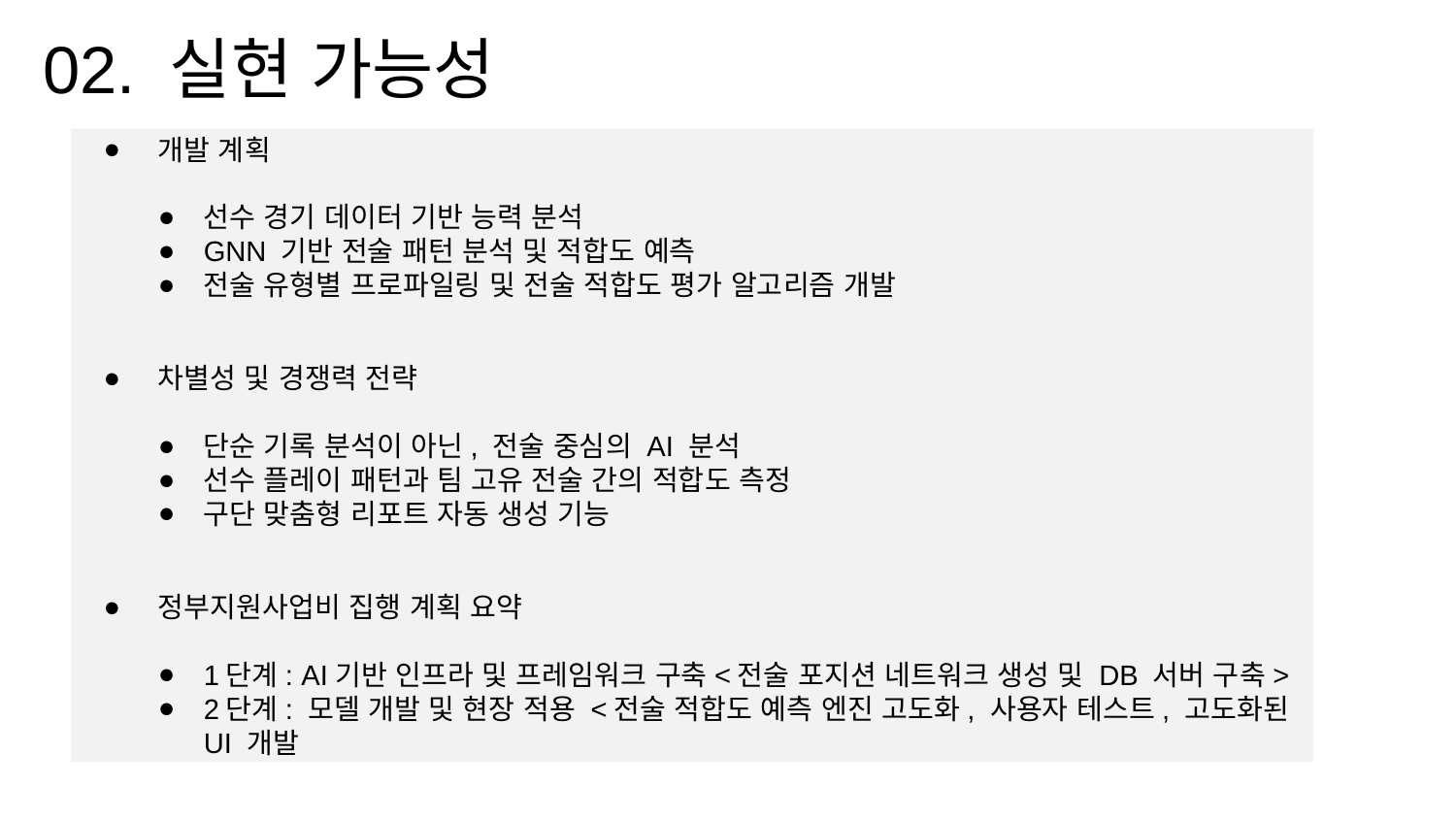

# 02. 실현 가능성
개발 계획

선수 경기 데이터 기반 능력 분석
GNN 기반 전술 패턴 분석 및 적합도 예측
전술 유형별 프로파일링 및 전술 적합도 평가 알고리즘 개발

차별성 및 경쟁력 전략

단순 기록 분석이 아닌, 전술 중심의 AI 분석
선수 플레이 패턴과 팀 고유 전술 간의 적합도 측정
구단 맞춤형 리포트 자동 생성 기능

정부지원사업비 집행 계획 요약

1단계: AI기반 인프라 및 프레임워크 구축<전술 포지션 네트워크 생성 및 DB 서버 구축>
2단계: 모델 개발 및 현장 적용 <전술 적합도 예측 엔진 고도화, 사용자 테스트, 고도화된 UI 개발